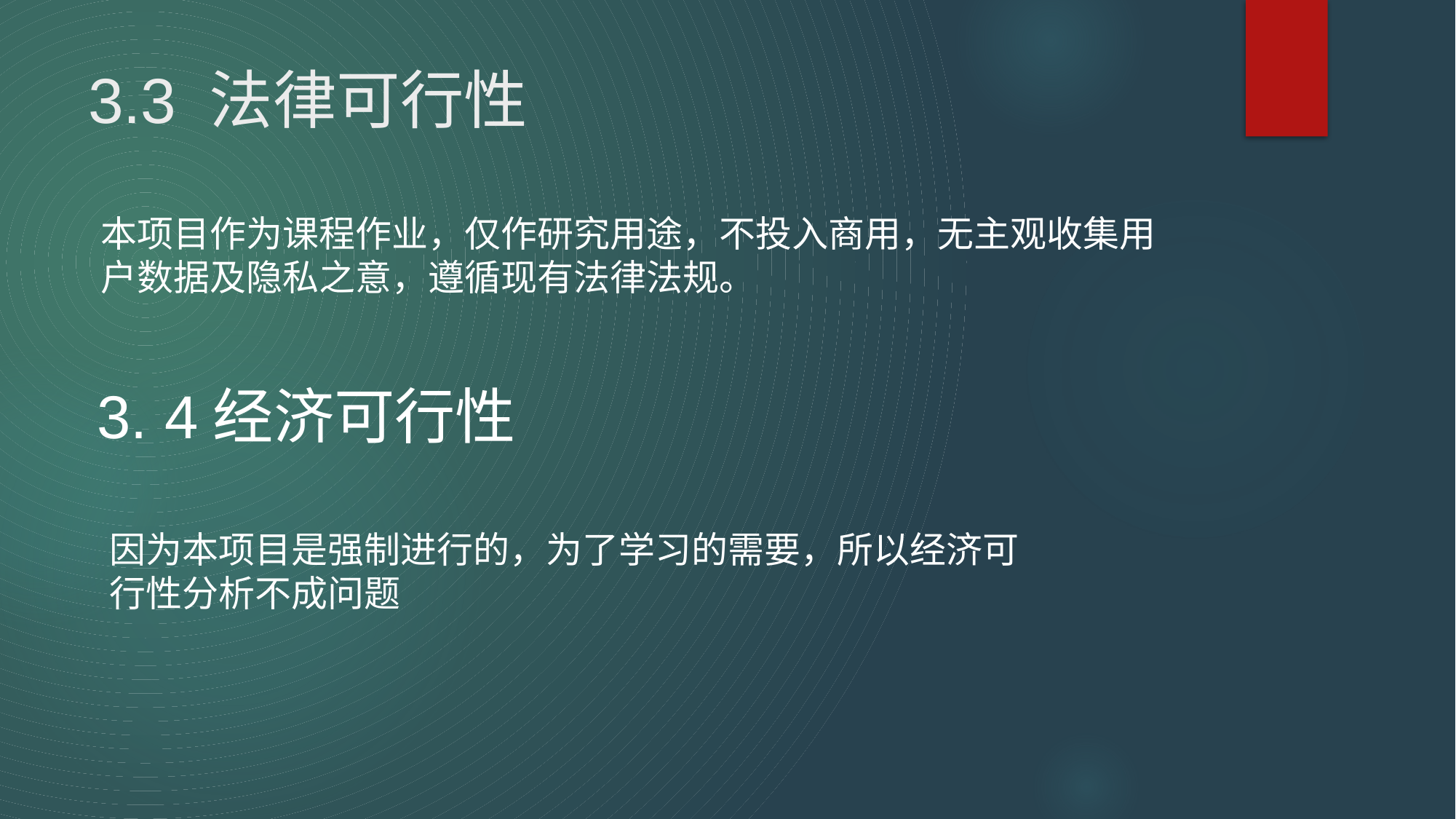

# 3.3 法律可行性
本项目作为课程作业，仅作研究用途，不投入商用，无主观收集用户数据及隐私之意，遵循现有法律法规。

3. 4经济可行性
因为本项目是强制进行的，为了学习的需要，所以经济可行性分析不成问题